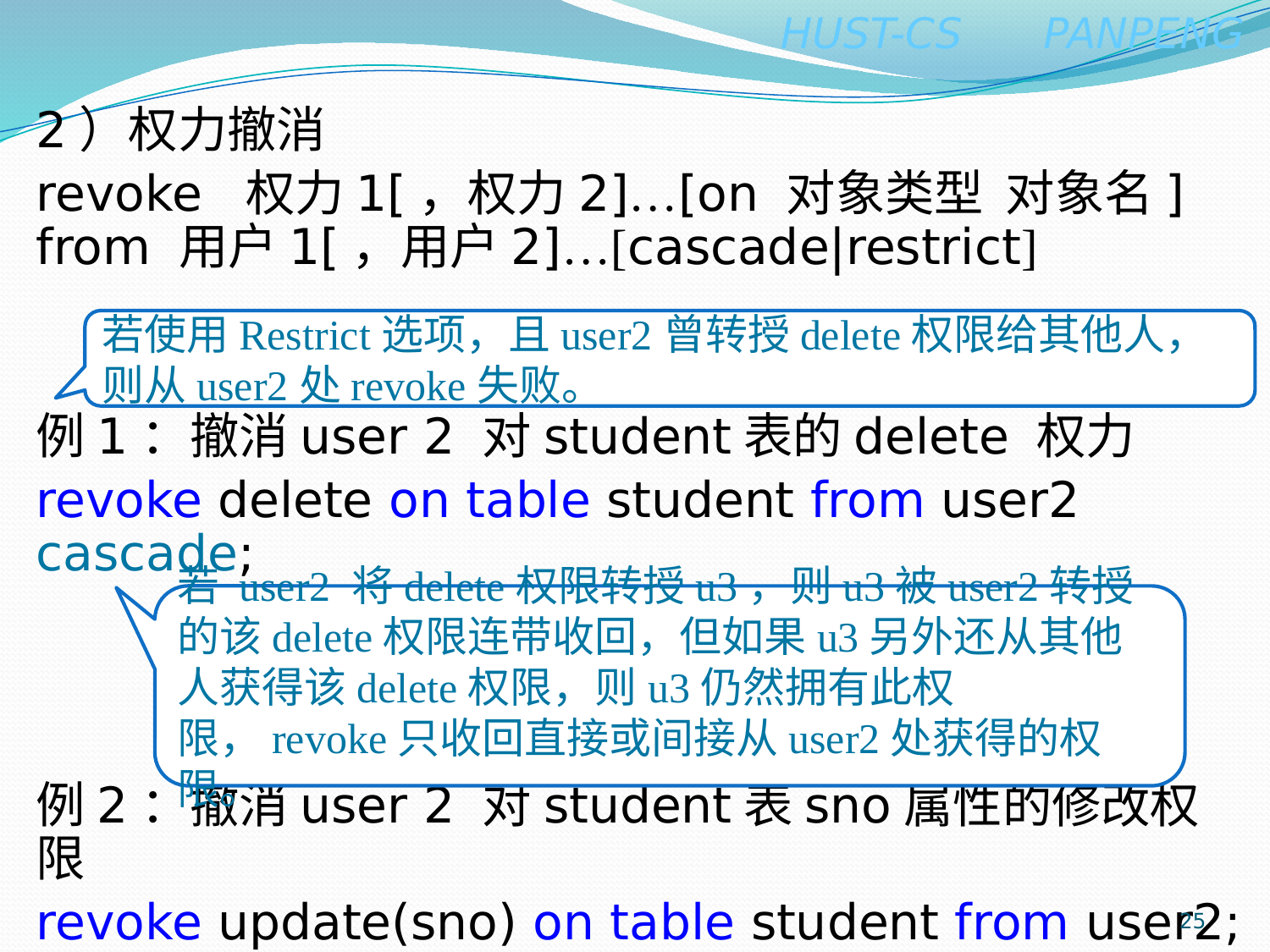

2）权力撤消
revoke  权力1[，权力2]…[on 对象类型  对象名] from 用户1[，用户2]…[cascade|restrict]

例1：撤消user 2 对student表的delete 权力
revoke delete on table student from user2 cascade;

例2：撤消user 2 对student表sno属性的修改权限
revoke update(sno) on table student from user2;
若使用Restrict选项，且user2曾转授delete权限给其他人，则从user2处revoke失败。
若 user2 将delete权限转授u3，则u3被user2转授的该delete权限连带收回，但如果u3另外还从其他人获得该delete权限，则u3仍然拥有此权限，revoke只收回直接或间接从user2处获得的权限。
25